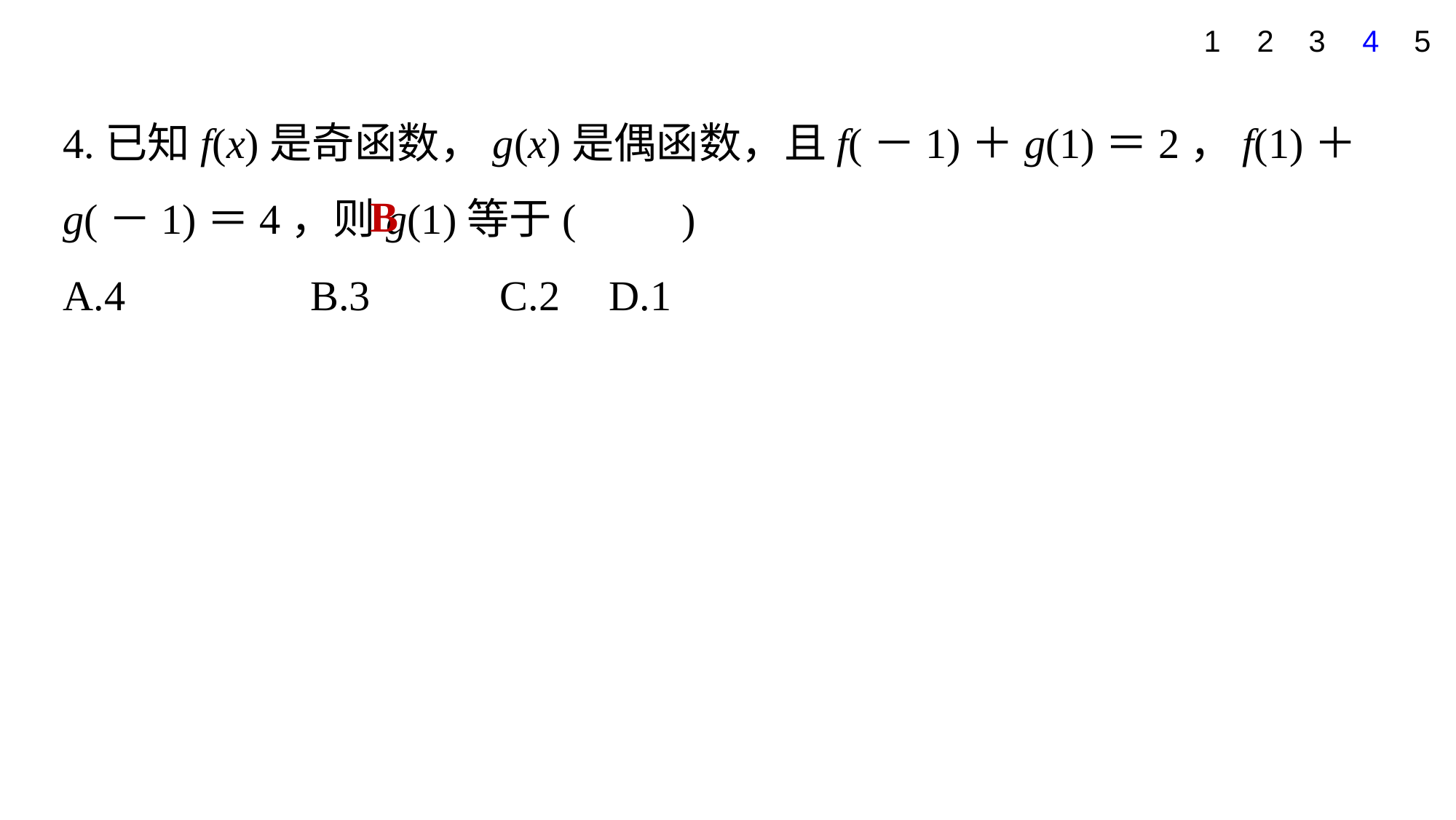

4
5
1
2
3
4.已知f(x)是奇函数，g(x)是偶函数，且f(－1)＋g(1)＝2，f(1)＋g(－1)＝4，则g(1)等于(　　)
A.4  	B.3  	C.2  	D.1
B